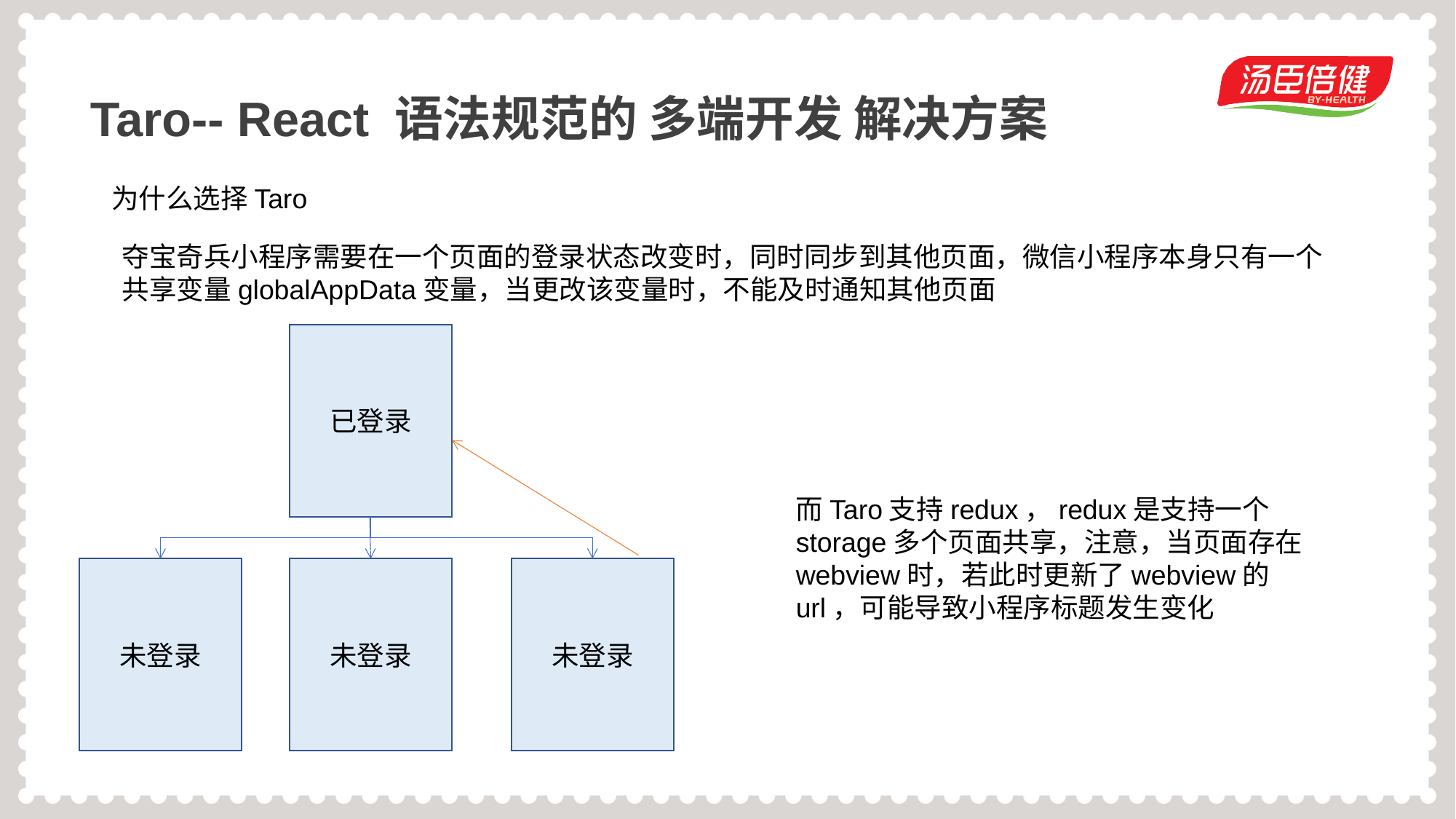

Taro-- React 语法规范的 多端开发 解决方案
为什么选择Taro
夺宝奇兵小程序需要在一个页面的登录状态改变时，同时同步到其他页面，微信小程序本身只有一个
共享变量globalAppData变量，当更改该变量时，不能及时通知其他页面
已登录
而Taro支持redux，redux是支持一个storage多个页面共享，注意，当页面存在webview时，若此时更新了webview的url，可能导致小程序标题发生变化
未登录
未登录
未登录